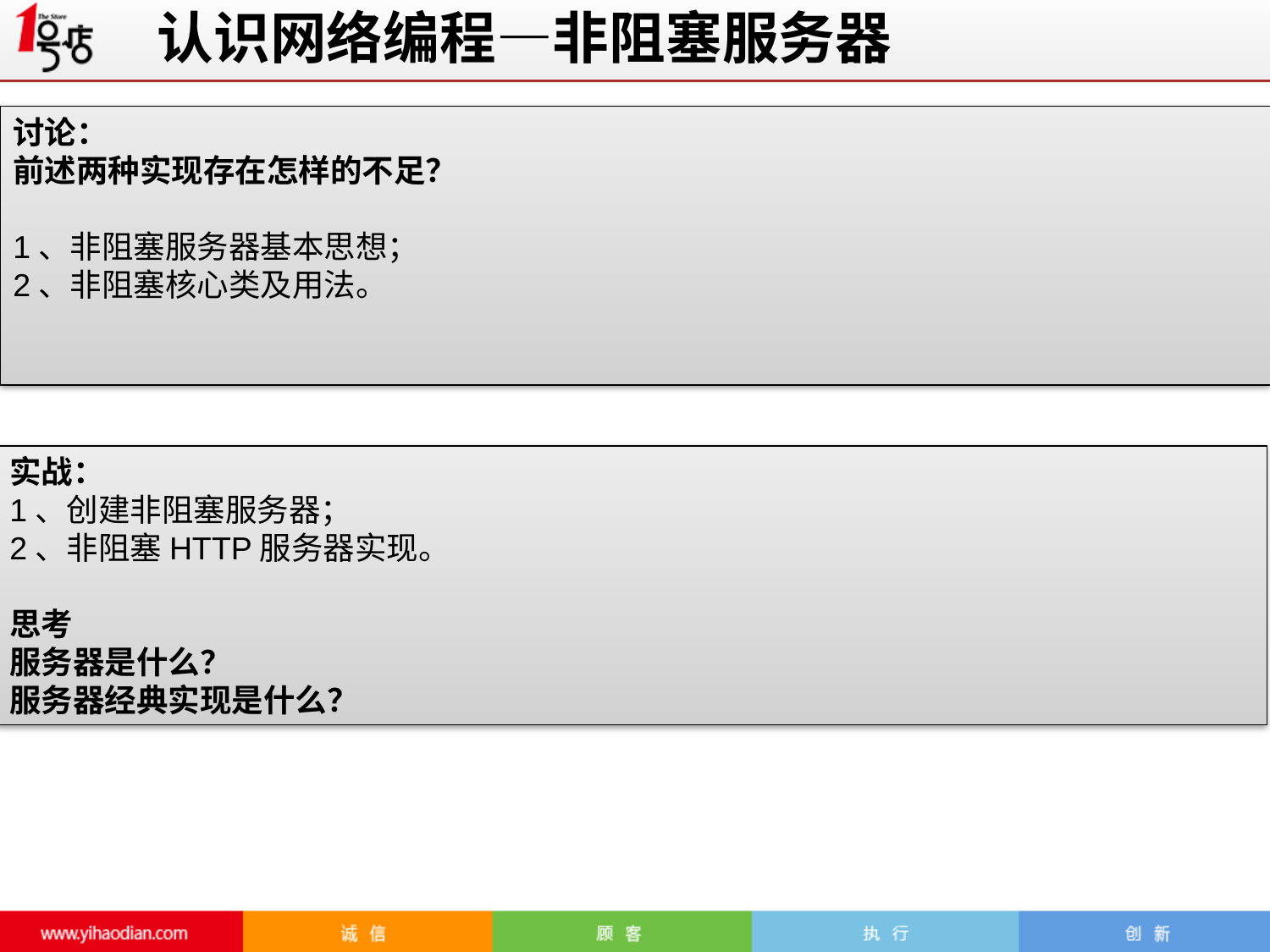

认识网络编程—非阻塞服务器
讨论：
前述两种实现存在怎样的不足？

1、非阻塞服务器基本思想；
2、非阻塞核心类及用法。

实战：
1、创建非阻塞服务器；
2、非阻塞HTTP服务器实现。

思考
服务器是什么？
服务器经典实现是什么？